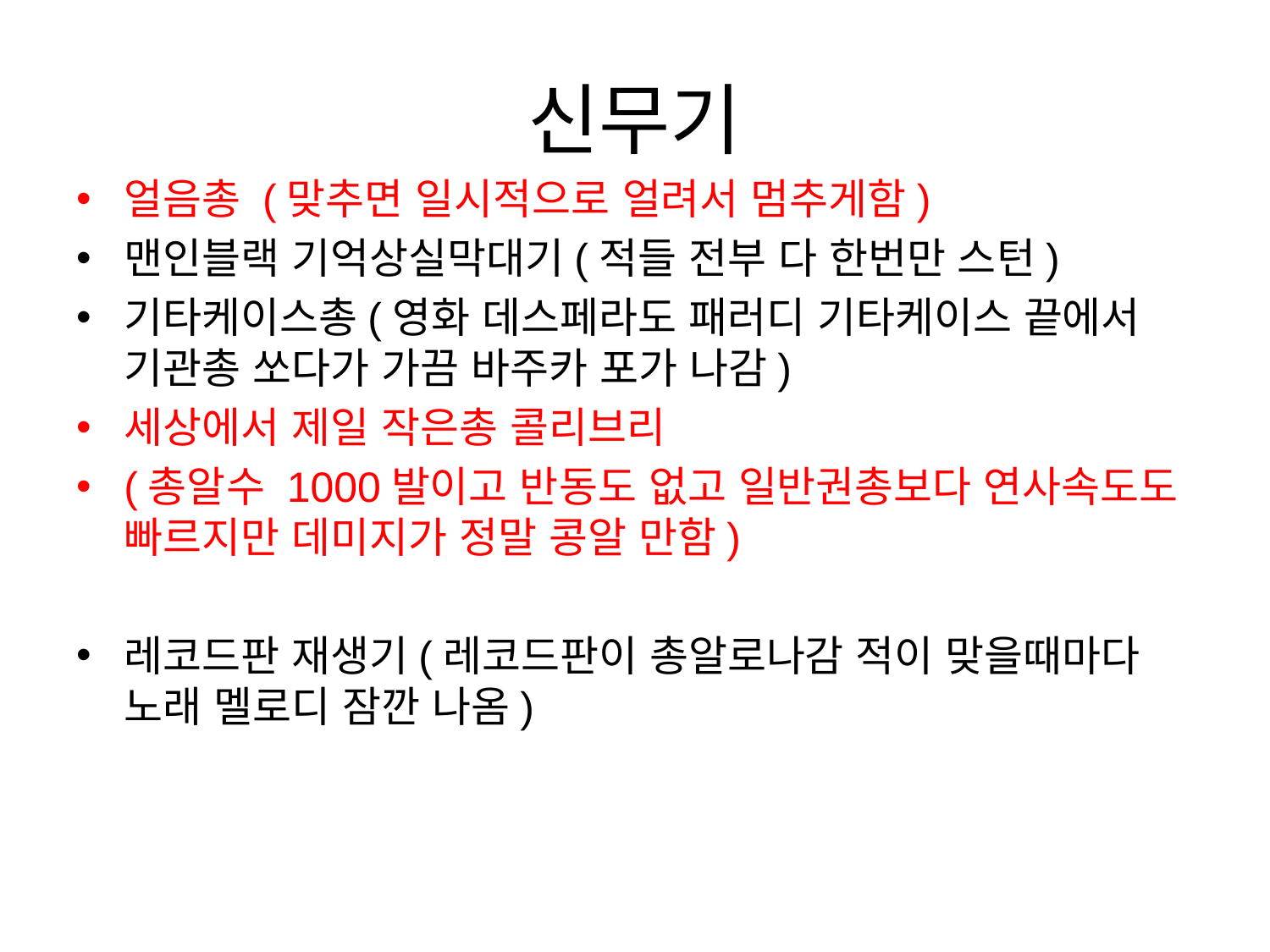

# 신무기
얼음총 (맞추면 일시적으로 얼려서 멈추게함)
맨인블랙 기억상실막대기(적들 전부 다 한번만 스턴)
기타케이스총(영화 데스페라도 패러디 기타케이스 끝에서 기관총 쏘다가 가끔 바주카 포가 나감)
세상에서 제일 작은총 콜리브리
(총알수 1000발이고 반동도 없고 일반권총보다 연사속도도 빠르지만 데미지가 정말 콩알 만함)

레코드판 재생기(레코드판이 총알로나감 적이 맞을때마다 노래 멜로디 잠깐 나옴)